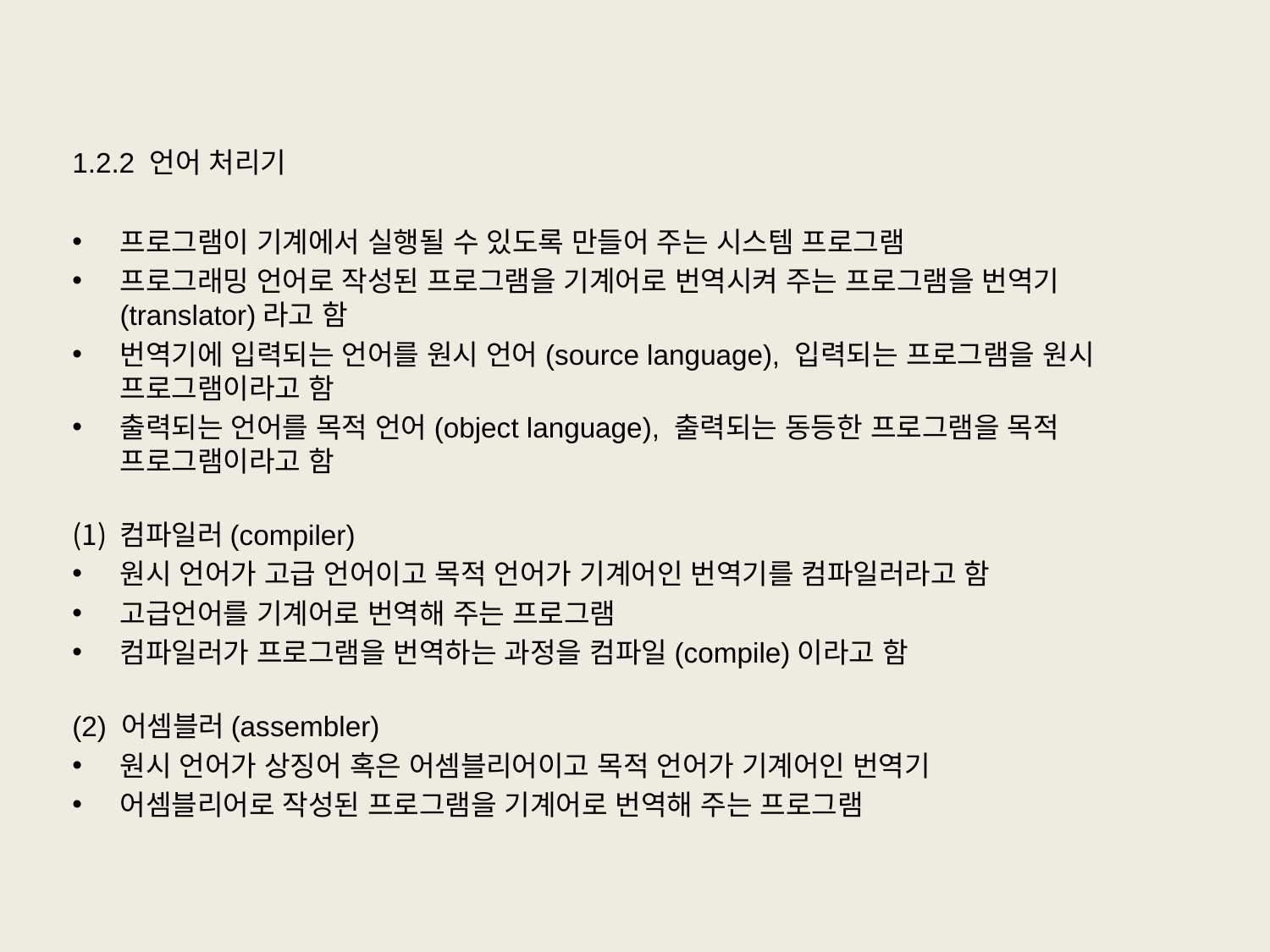

#
1.2.2 언어 처리기

프로그램이 기계에서 실행될 수 있도록 만들어 주는 시스템 프로그램
프로그래밍 언어로 작성된 프로그램을 기계어로 번역시켜 주는 프로그램을 번역기(translator)라고 함
번역기에 입력되는 언어를 원시 언어(source language), 입력되는 프로그램을 원시 프로그램이라고 함
출력되는 언어를 목적 언어(object language), 출력되는 동등한 프로그램을 목적 프로그램이라고 함
컴파일러(compiler)
원시 언어가 고급 언어이고 목적 언어가 기계어인 번역기를 컴파일러라고 함
고급언어를 기계어로 번역해 주는 프로그램
컴파일러가 프로그램을 번역하는 과정을 컴파일(compile)이라고 함
(2) 어셈블러(assembler)
원시 언어가 상징어 혹은 어셈블리어이고 목적 언어가 기계어인 번역기
어셈블리어로 작성된 프로그램을 기계어로 번역해 주는 프로그램